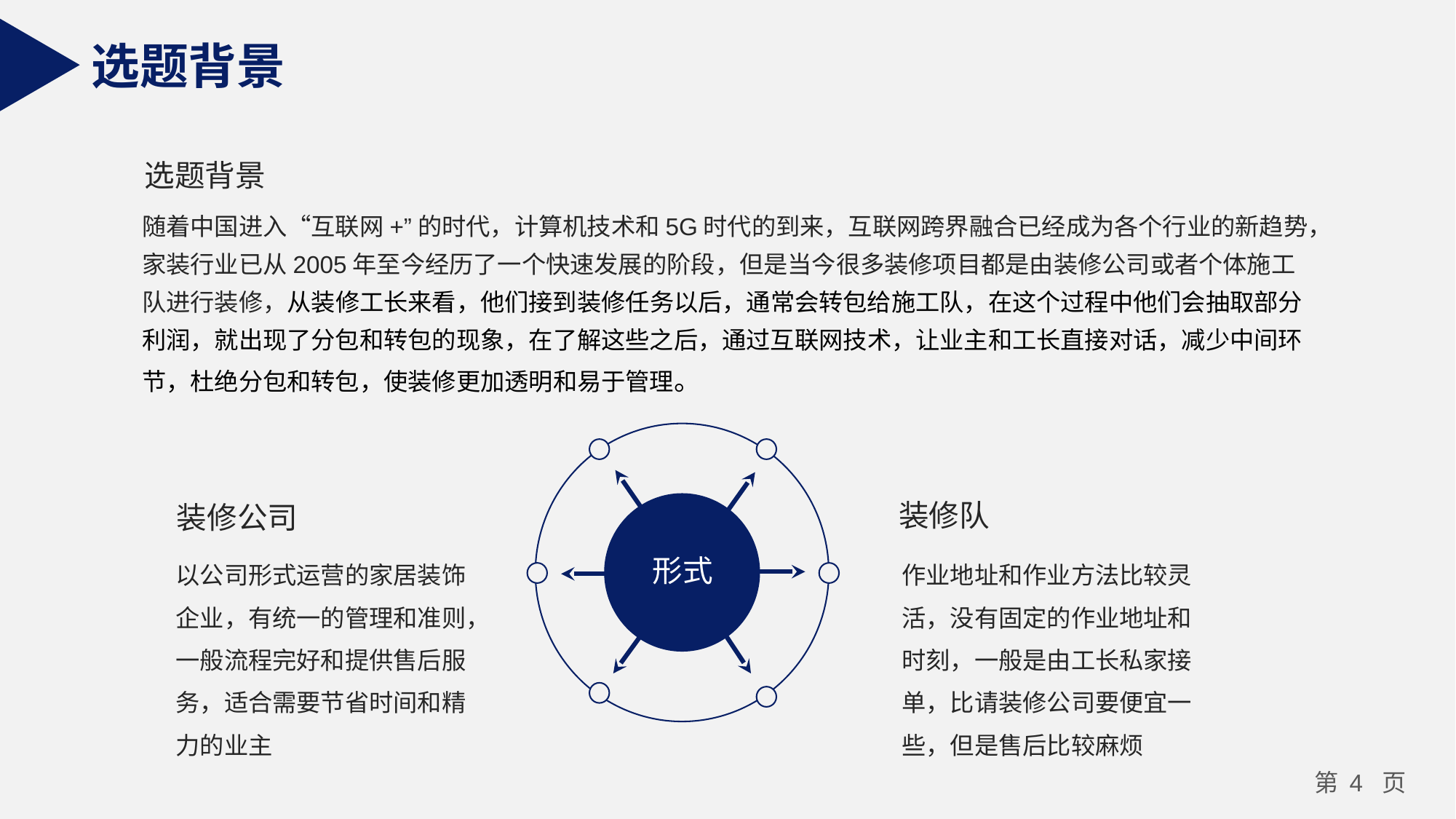

选题背景
选题背景
随着中国进入“互联网+”的时代，计算机技术和5G时代的到来，互联网跨界融合已经成为各个行业的新趋势，家装行业已从2005年至今经历了一个快速发展的阶段，但是当今很多装修项目都是由装修公司或者个体施工队进行装修，从装修工长来看，他们接到装修任务以后，通常会转包给施工队，在这个过程中他们会抽取部分利润，就出现了分包和转包的现象，在了解这些之后，通过互联网技术，让业主和工长直接对话，减少中间环节，杜绝分包和转包，使装修更加透明和易于管理。

装修队
作业地址和作业方法比较灵活，没有固定的作业地址和时刻，一般是由工长私家接单，比请装修公司要便宜一些，但是售后比较麻烦
装修公司
以公司形式运营的家居装饰企业，有统一的管理和准则，一般流程完好和提供售后服务，适合需要节省时间和精力的业主

形式